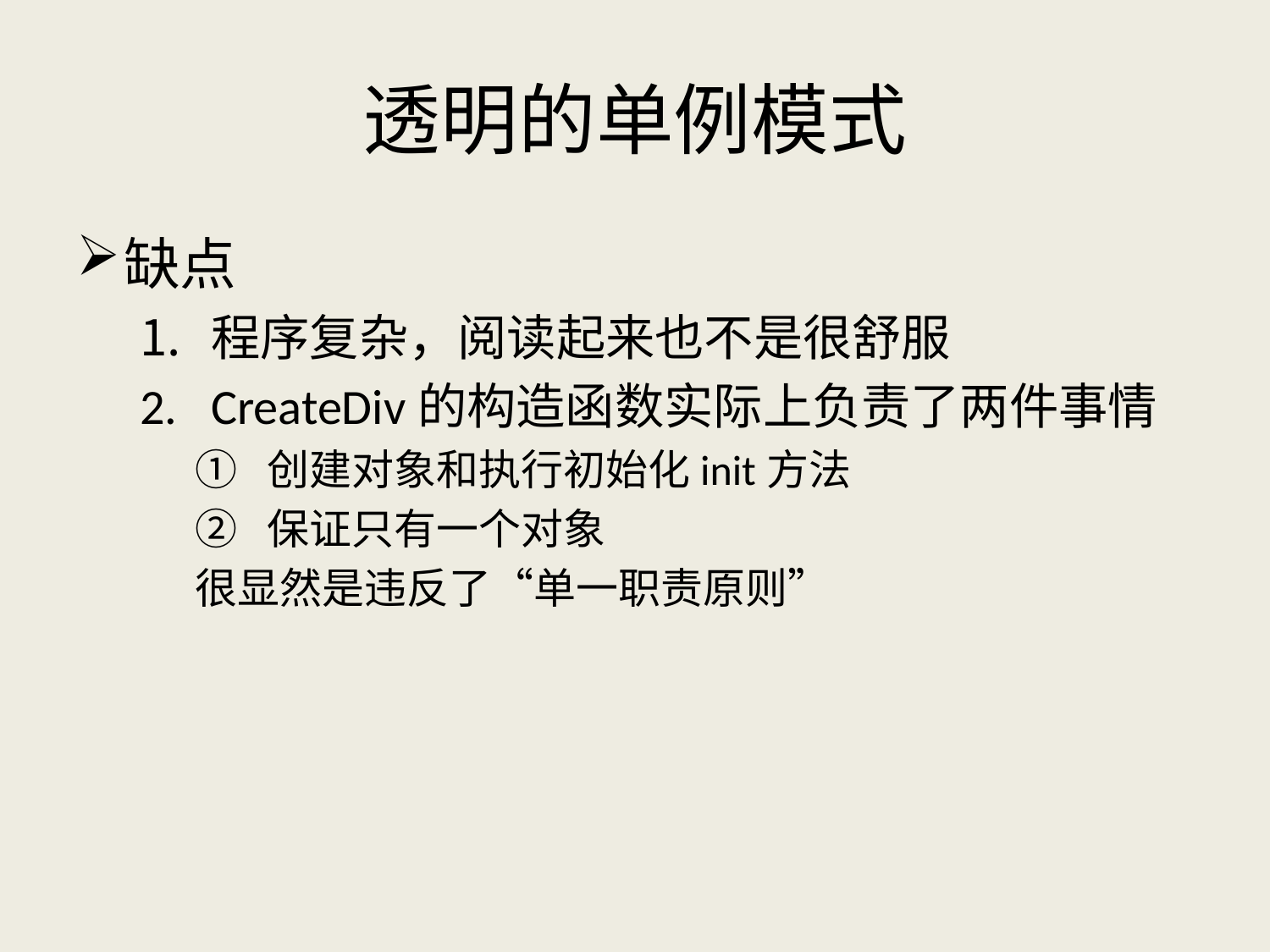

# 透明的单例模式
缺点
程序复杂，阅读起来也不是很舒服
CreateDiv的构造函数实际上负责了两件事情
创建对象和执行初始化init方法
保证只有一个对象
很显然是违反了“单一职责原则”